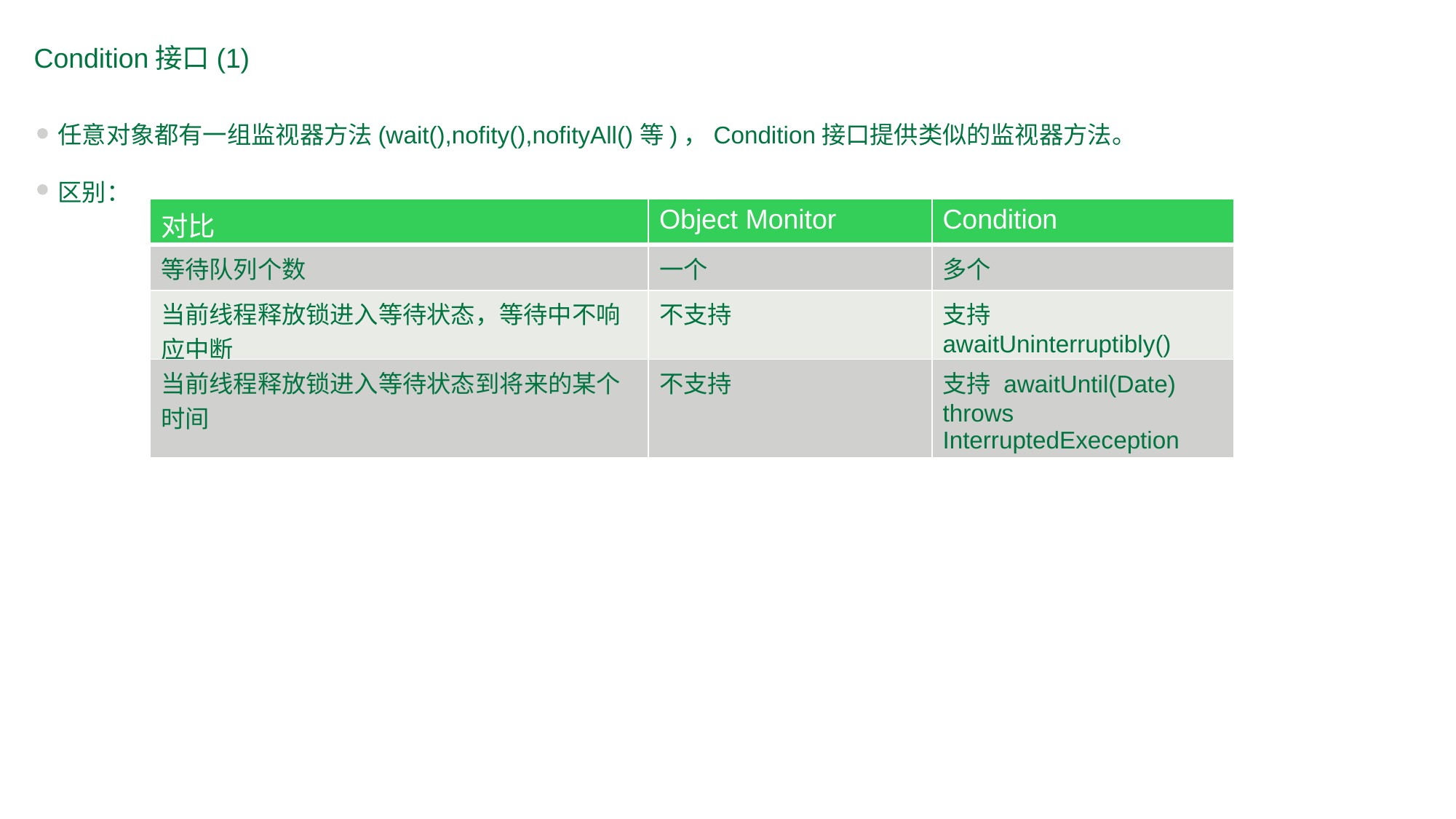

Condition接口(1)

任意对象都有一组监视器方法(wait(),nofity(),nofityAll()等)，Condition接口提供类似的监视器方法。

区别：

| 对比 | Object Monitor | Condition |
| --- | --- | --- |
| 等待队列个数 | 一个 | 多个 |
| 当前线程释放锁进入等待状态，等待中不响应中断 | 不支持 | 支持 awaitUninterruptibly() |
| 当前线程释放锁进入等待状态到将来的某个时间 | 不支持 | 支持 awaitUntil(Date) throws InterruptedExeception |